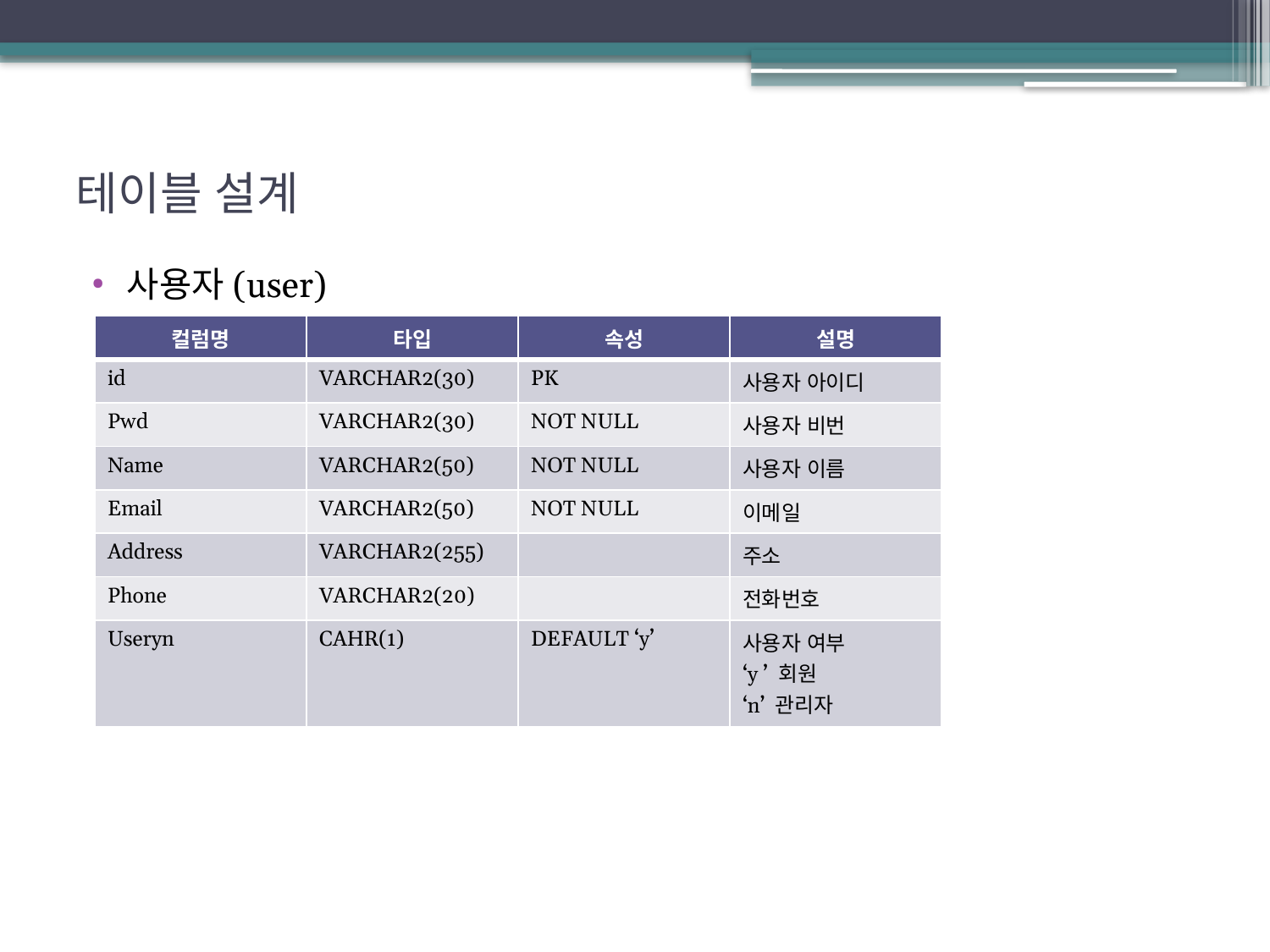

# 테이블 설계
사용자(user)

| 컬럼명 | 타입 | 속성 | 설명 |
| --- | --- | --- | --- |
| id | VARCHAR2(30) | PK | 사용자 아이디 |
| Pwd | VARCHAR2(30) | NOT NULL | 사용자 비번 |
| Name | VARCHAR2(50) | NOT NULL | 사용자 이름 |
| Email | VARCHAR2(50) | NOT NULL | 이메일 |
| Address | VARCHAR2(255) |  | 주소 |
| Phone | VARCHAR2(20) |  | 전화번호 |
| Useryn | CAHR(1) | DEFAULT ‘y’ | 사용자 여부 ‘y ’ 회원 ‘n’ 관리자 |